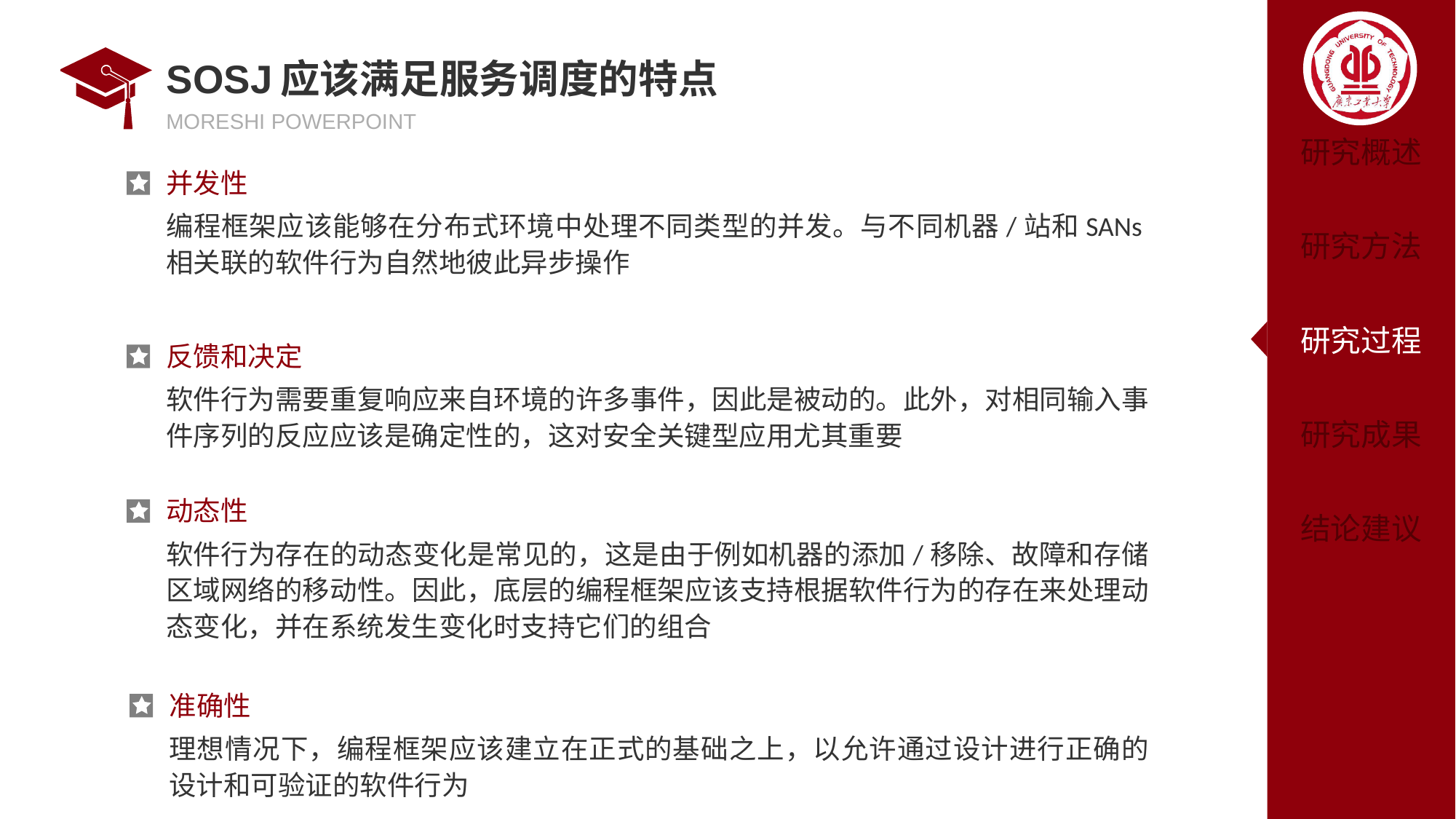

# SOSJ应该满足服务调度的特点
并发性

编程框架应该能够在分布式环境中处理不同类型的并发。与不同机器/站和SANs相关联的软件行为自然地彼此异步操作
反馈和决定

软件行为需要重复响应来自环境的许多事件，因此是被动的。此外，对相同输入事件序列的反应应该是确定性的，这对安全关键型应用尤其重要
动态性

软件行为存在的动态变化是常见的，这是由于例如机器的添加/移除、故障和存储区域网络的移动性。因此，底层的编程框架应该支持根据软件行为的存在来处理动态变化，并在系统发生变化时支持它们的组合
准确性

理想情况下，编程框架应该建立在正式的基础之上，以允许通过设计进行正确的设计和可验证的软件行为